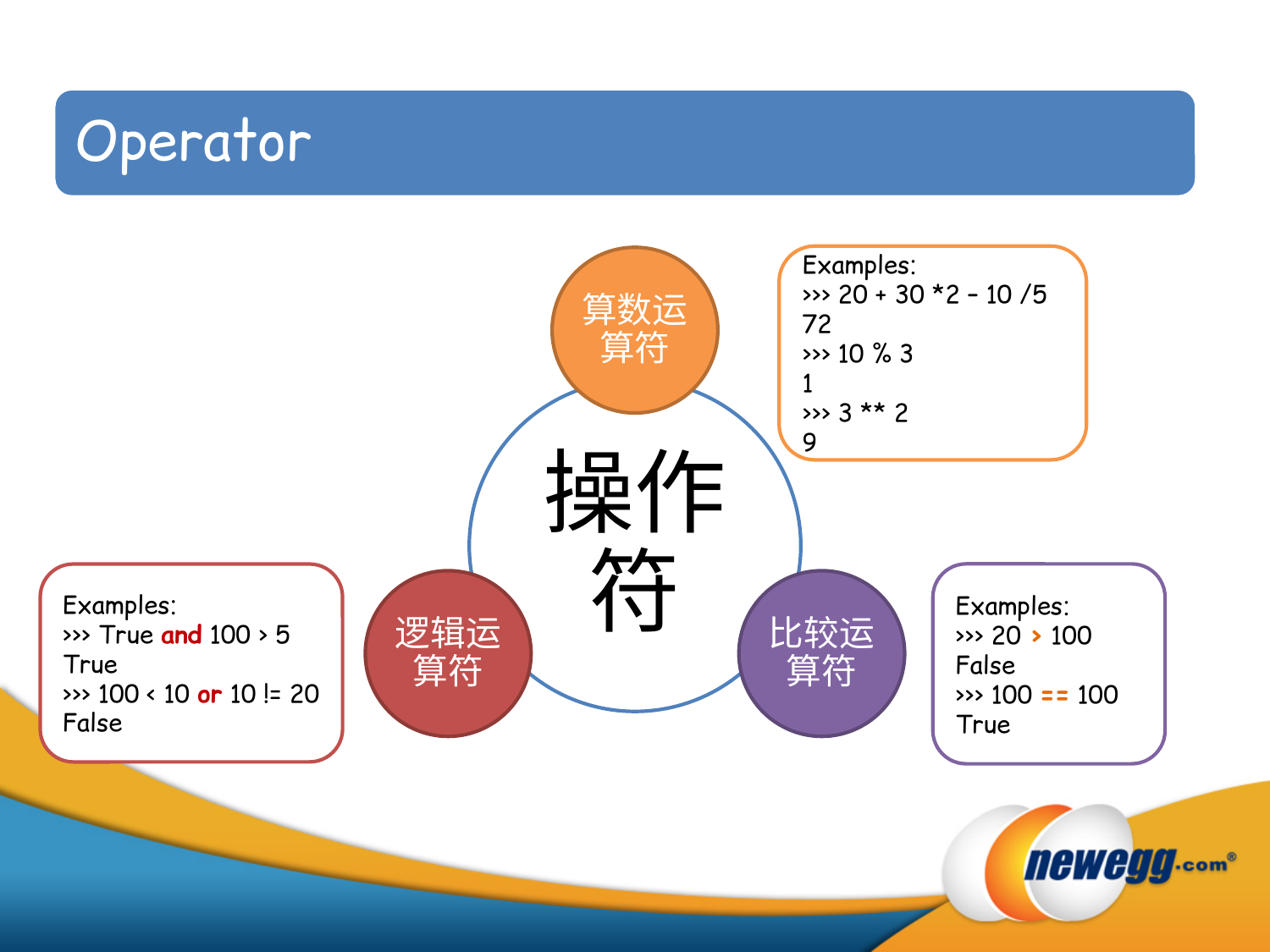

Operator
操作符
算数运算符
比较运算符
逻辑运算符
Examples:
>>> 20 + 30 *2 – 10 /5
72
>>> 10 % 3
1
>>> 3 ** 2
9
Examples:
>>> 20 > 100
False
>>> 100 == 100
True
Examples:
>>> True and 100 > 5
True
>>> 100 < 10 or 10 != 20
False